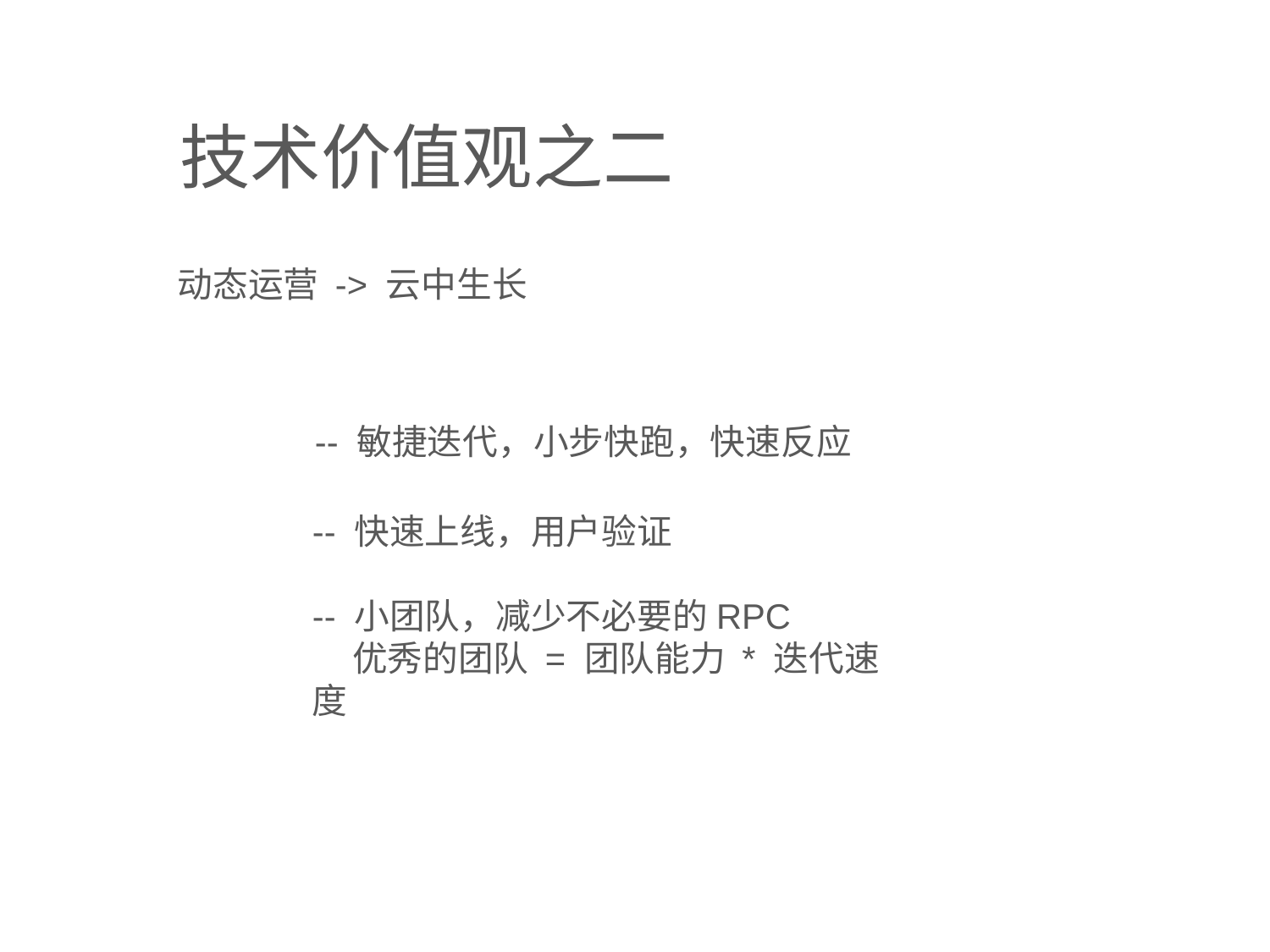

技术价值观之二
动态运营 -> 云中生长
-- 敏捷迭代，小步快跑，快速反应
-- 快速上线，用户验证
-- 小团队，减少不必要的RPC
    优秀的团队 = 团队能力 * 迭代速度